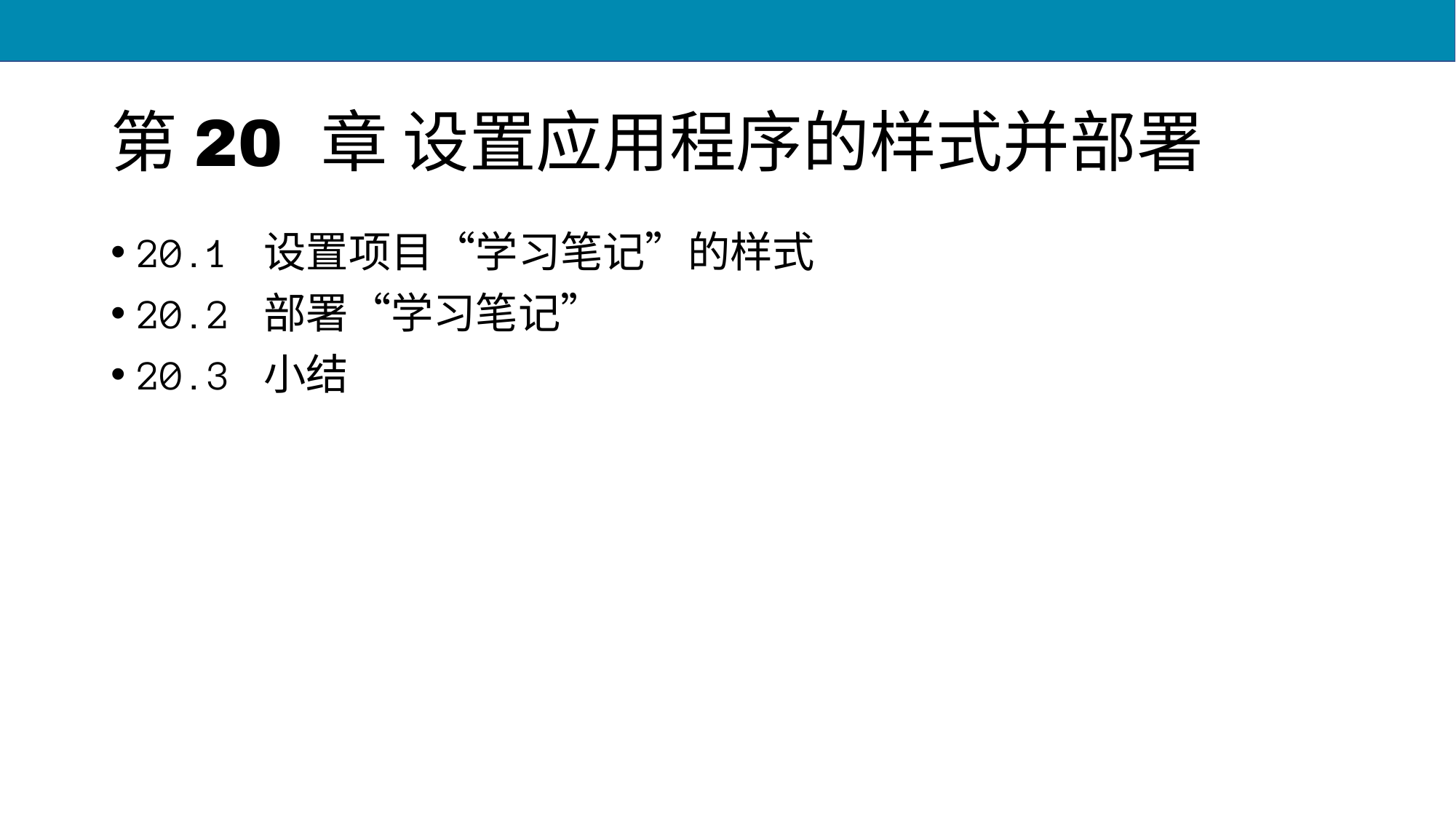

# 第20 章 设置应用程序的样式并部署
20.1 设置项目“学习笔记”的样式
20.2 部署“学习笔记”
20.3 小结